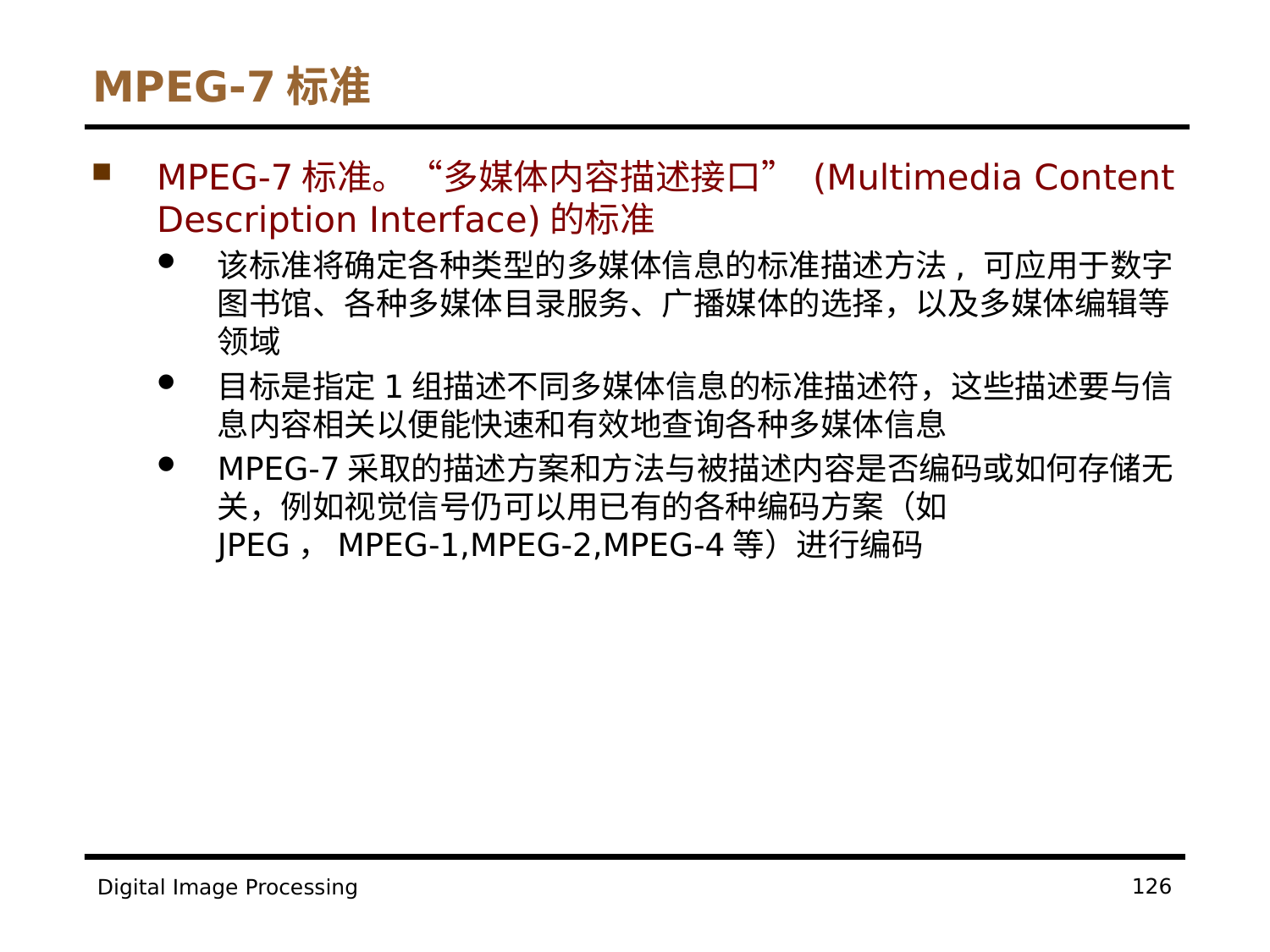

# MPEG-7标准
MPEG-7标准。“多媒体内容描述接口” (Multimedia Content Description Interface)的标准
该标准将确定各种类型的多媒体信息的标准描述方法, 可应用于数字图书馆、各种多媒体目录服务、广播媒体的选择，以及多媒体编辑等领域
目标是指定1组描述不同多媒体信息的标准描述符，这些描述要与信息内容相关以便能快速和有效地查询各种多媒体信息
MPEG-7采取的描述方案和方法与被描述内容是否编码或如何存储无关，例如视觉信号仍可以用已有的各种编码方案（如JPEG，MPEG-1,MPEG-2,MPEG-4等）进行编码

126
Digital Image Processing